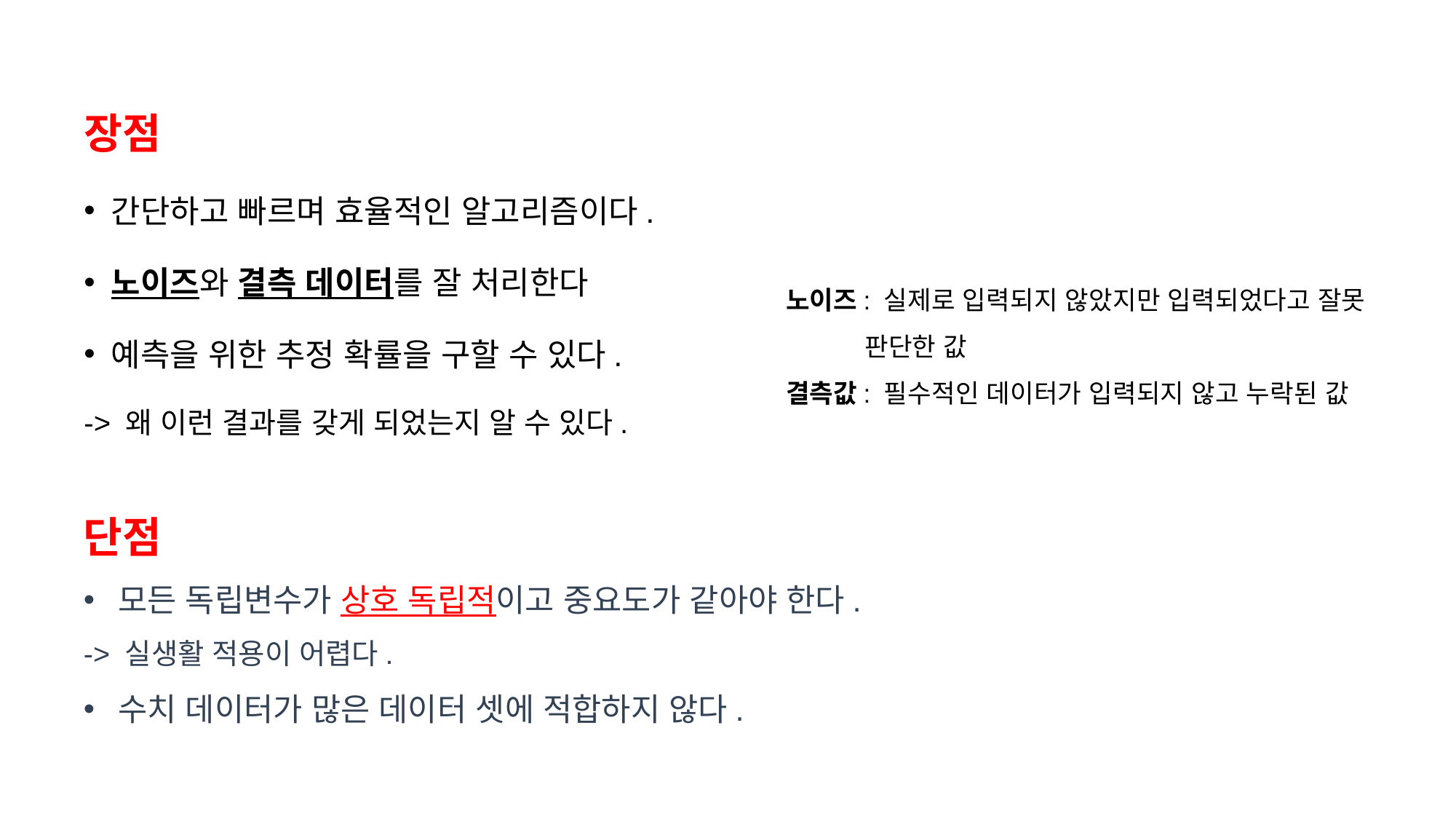

장점
간단하고 빠르며 효율적인 알고리즘이다.
노이즈와 결측 데이터를 잘 처리한다
예측을 위한 추정 확률을 구할 수 있다.
-> 왜 이런 결과를 갖게 되었는지 알 수 있다.
노이즈: 실제로 입력되지 않았지만 입력되었다고 잘못
          판단한 값
결측값: 필수적인 데이터가 입력되지 않고 누락된 값
단점
모든 독립변수가 상호 독립적이고 중요도가 같아야 한다.
-> 실생활 적용이 어렵다.
수치 데이터가 많은 데이터 셋에 적합하지 않다.